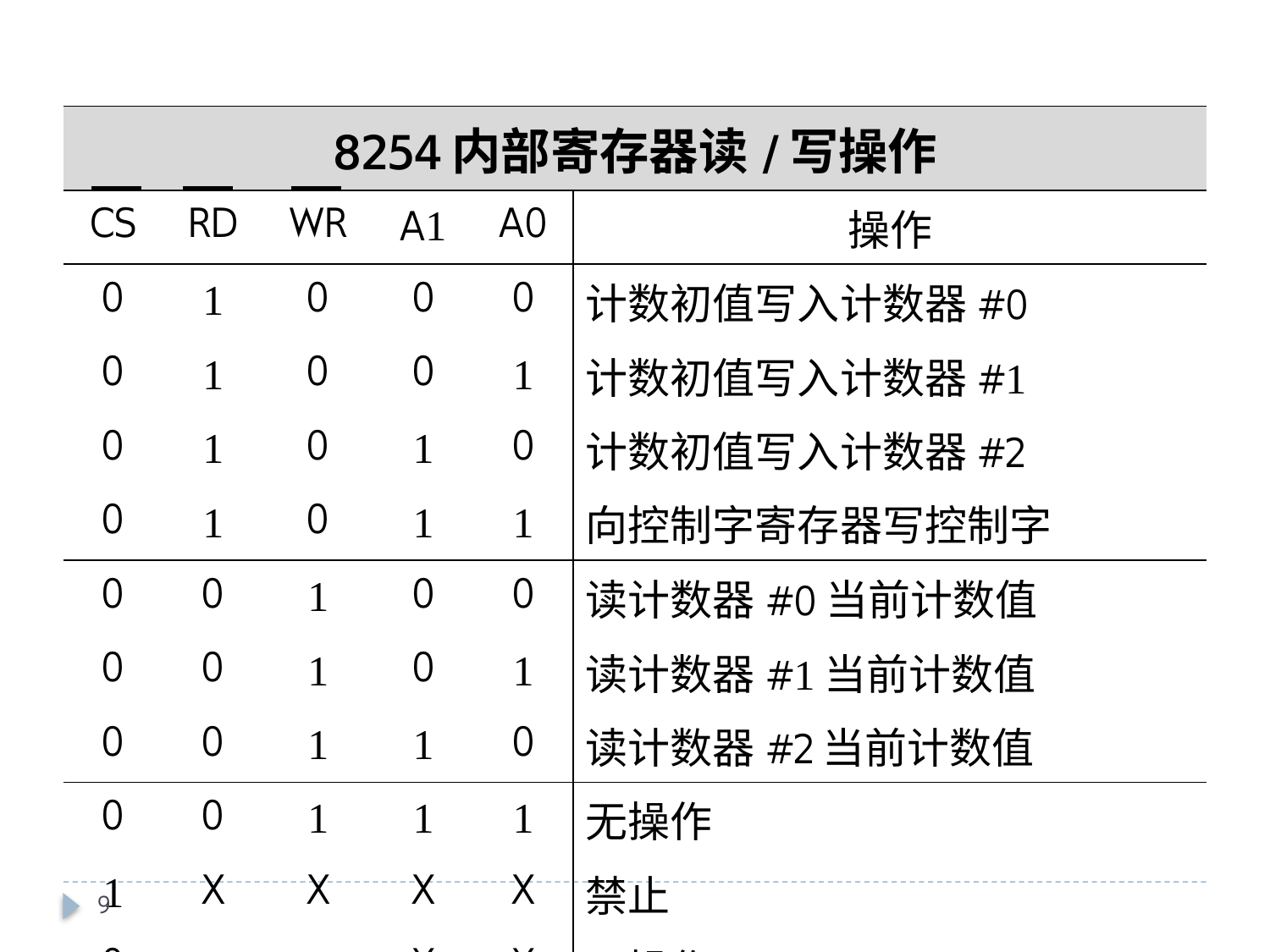

| 8254内部寄存器读/写操作 |  |  |  |  |  |
| --- | --- | --- | --- | --- | --- |
| CS | RD | WR | A1 | A0 | 操作 |
| 0 | 1 | 0 | 0 | 0 | 计数初值写入计数器#0 |
| 0 | 1 | 0 | 0 | 1 | 计数初值写入计数器#1 |
| 0 | 1 | 0 | 1 | 0 | 计数初值写入计数器#2 |
| 0 | 1 | 0 | 1 | 1 | 向控制字寄存器写控制字 |
| 0 | 0 | 1 | 0 | 0 | 读计数器#0当前计数值 |
| 0 | 0 | 1 | 0 | 1 | 读计数器#1当前计数值 |
| 0 | 0 | 1 | 1 | 0 | 读计数器#2当前计数值 |
| 0 | 0 | 1 | 1 | 1 | 无操作 |
| 1 | X | X | X | X | 禁止 |
| 0 | 1 | 1 | X | X | 无操作 |

9